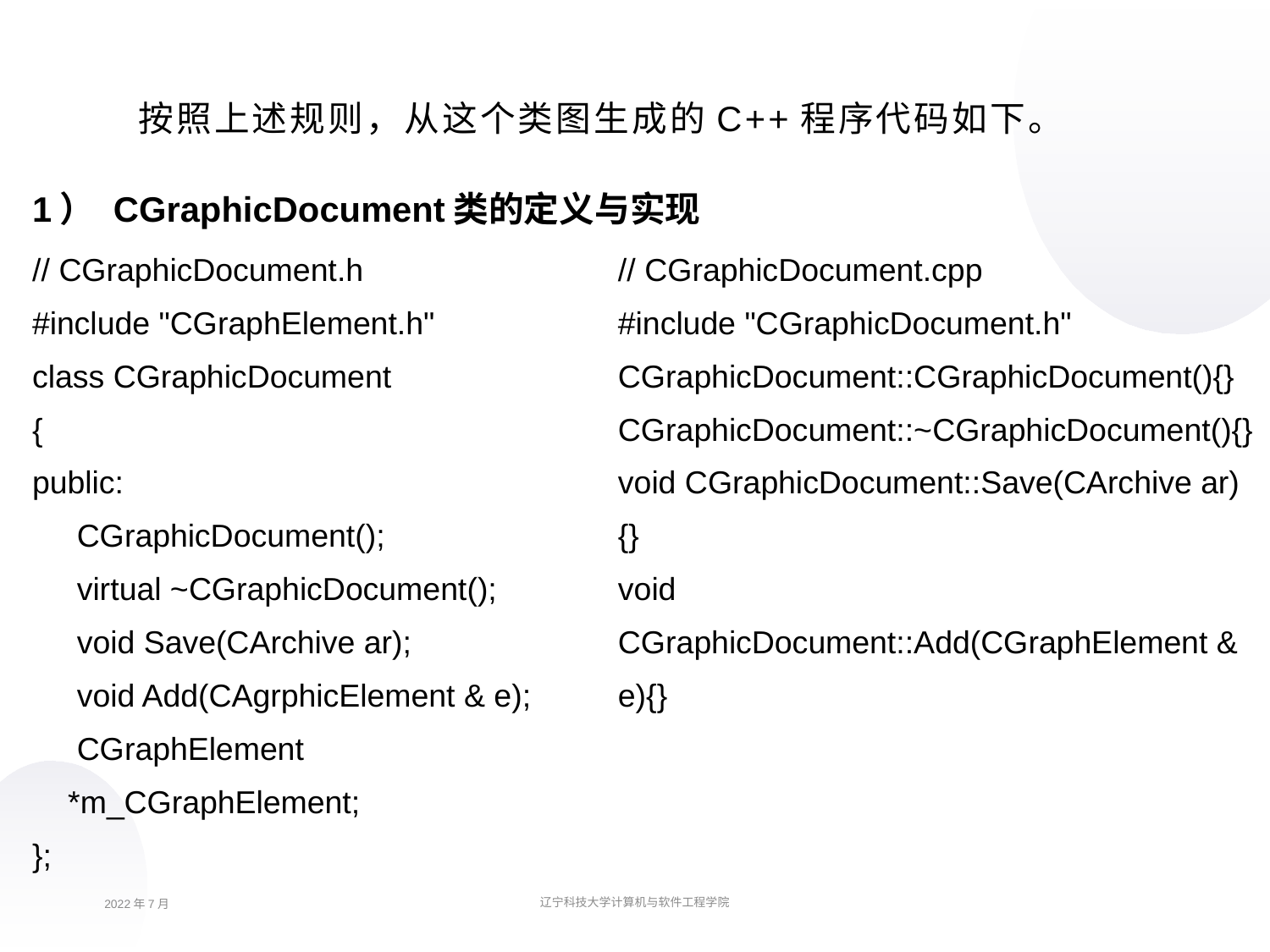

按照上述规则，从这个类图生成的C++程序代码如下。
| 1） CGraphicDocument类的定义与实现 |  |
| --- | --- |
| // CGraphicDocument.h #include "CGraphElement.h" class CGraphicDocument { public: CGraphicDocument(); virtual ~CGraphicDocument(); void Save(CArchive ar); void Add(CAgrphicElement & e); CGraphElement \*m\_CGraphElement; }; | // CGraphicDocument.cpp #include "CGraphicDocument.h" CGraphicDocument::CGraphicDocument(){} CGraphicDocument::~CGraphicDocument(){} void CGraphicDocument::Save(CArchive ar) {} void CGraphicDocument::Add(CGraphElement & e){} |

2022年7月
辽宁科技大学计算机与软件工程学院
28